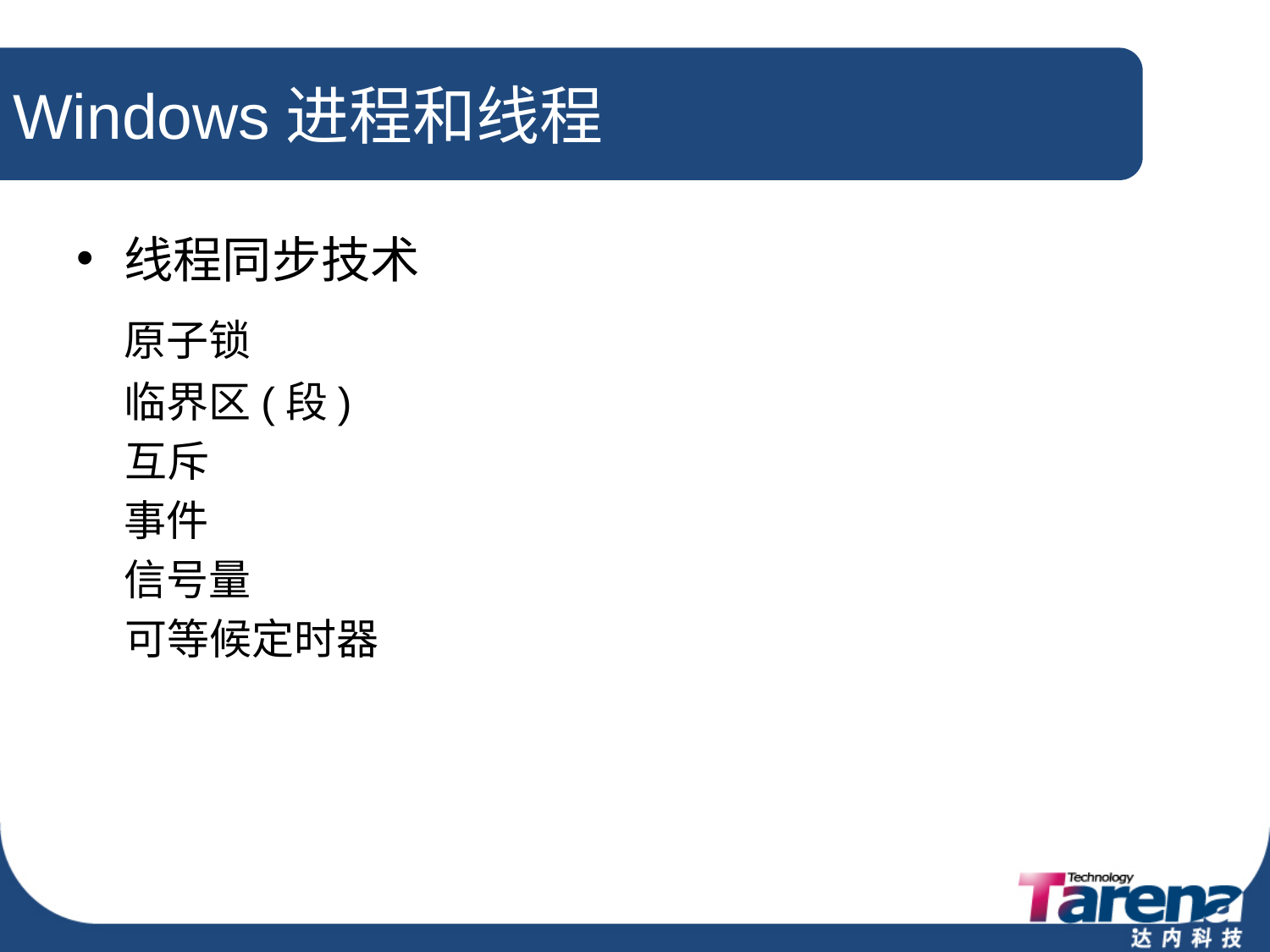

# Windows进程和线程
线程同步技术
	原子锁
	临界区(段)
    互斥
	事件
	信号量
    可等候定时器